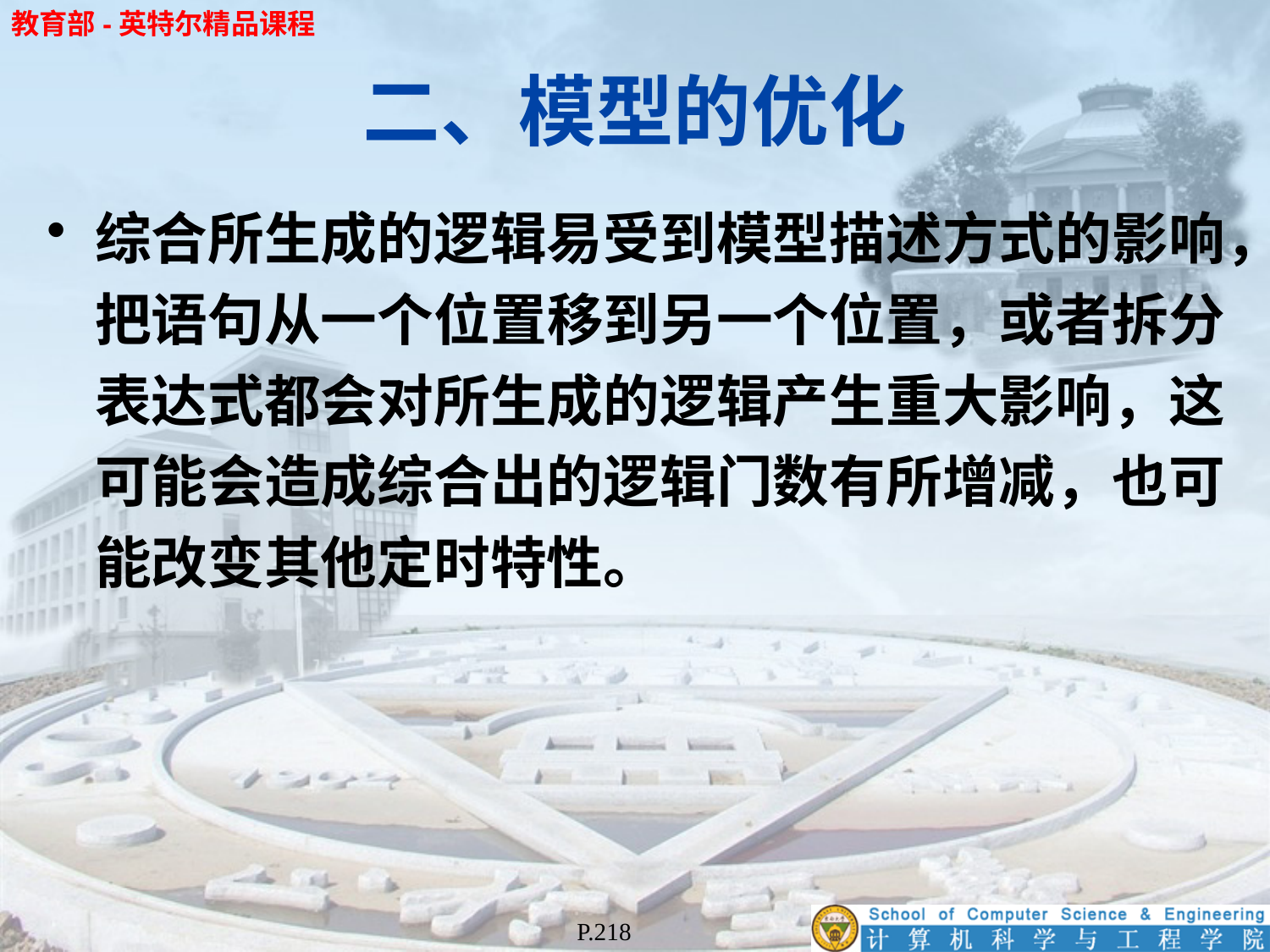

# 二、模型的优化
综合所生成的逻辑易受到模型描述方式的影响，把语句从一个位置移到另一个位置，或者拆分表达式都会对所生成的逻辑产生重大影响，这可能会造成综合出的逻辑门数有所增减，也可能改变其他定时特性。
P.218